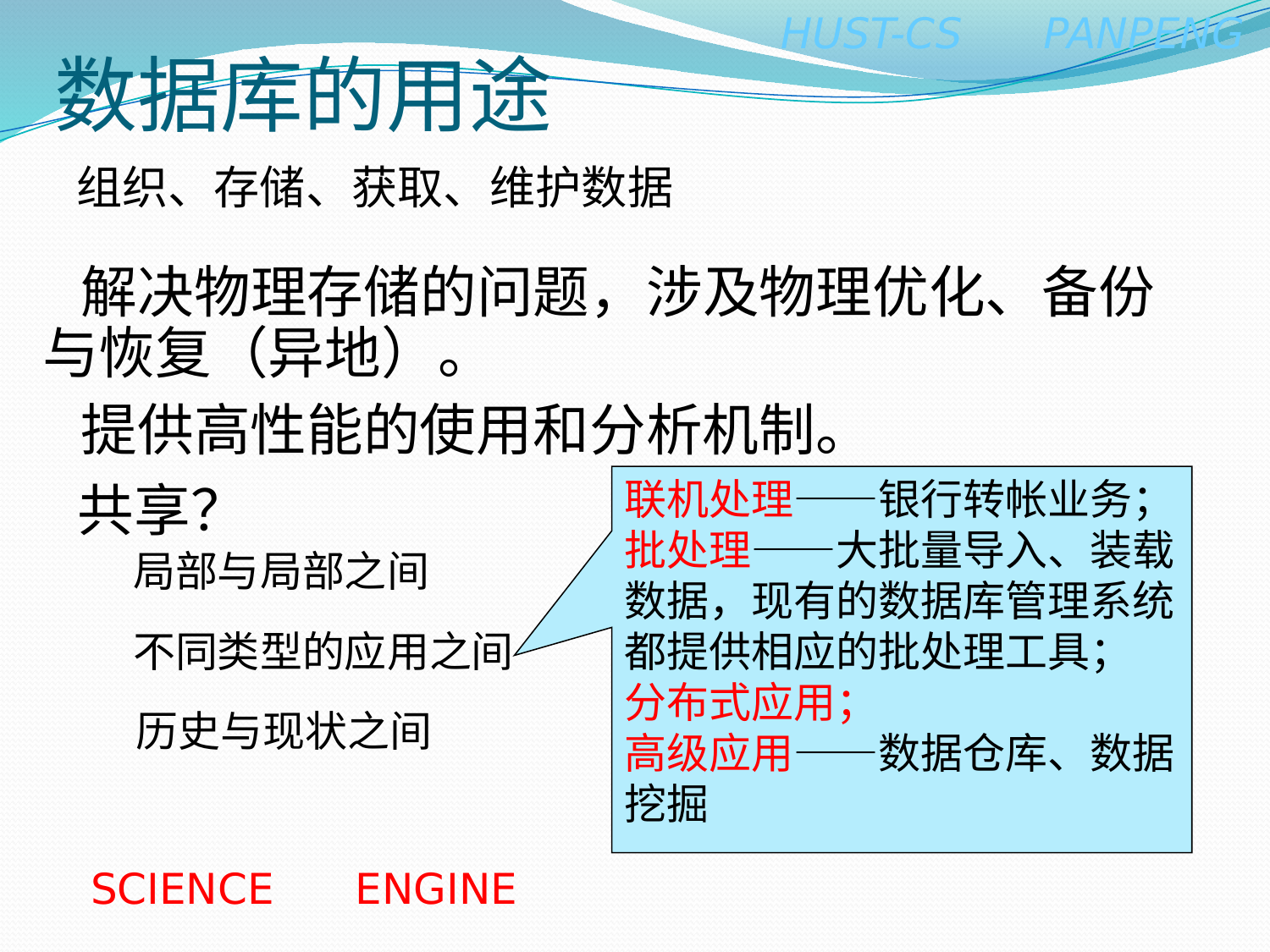

# 数据库的用途
组织、存储、获取、维护数据
  解决物理存储的问题，涉及物理优化、备份与恢复（异地）。
提供高性能的使用和分析机制。
联机处理——银行转帐业务；批处理——大批量导入、装载数据，现有的数据库管理系统都提供相应的批处理工具；
分布式应用；
高级应用——数据仓库、数据挖掘
共享？
局部与局部之间
不同类型的应用之间
历史与现状之间
13
SCIENCE      ENGINE